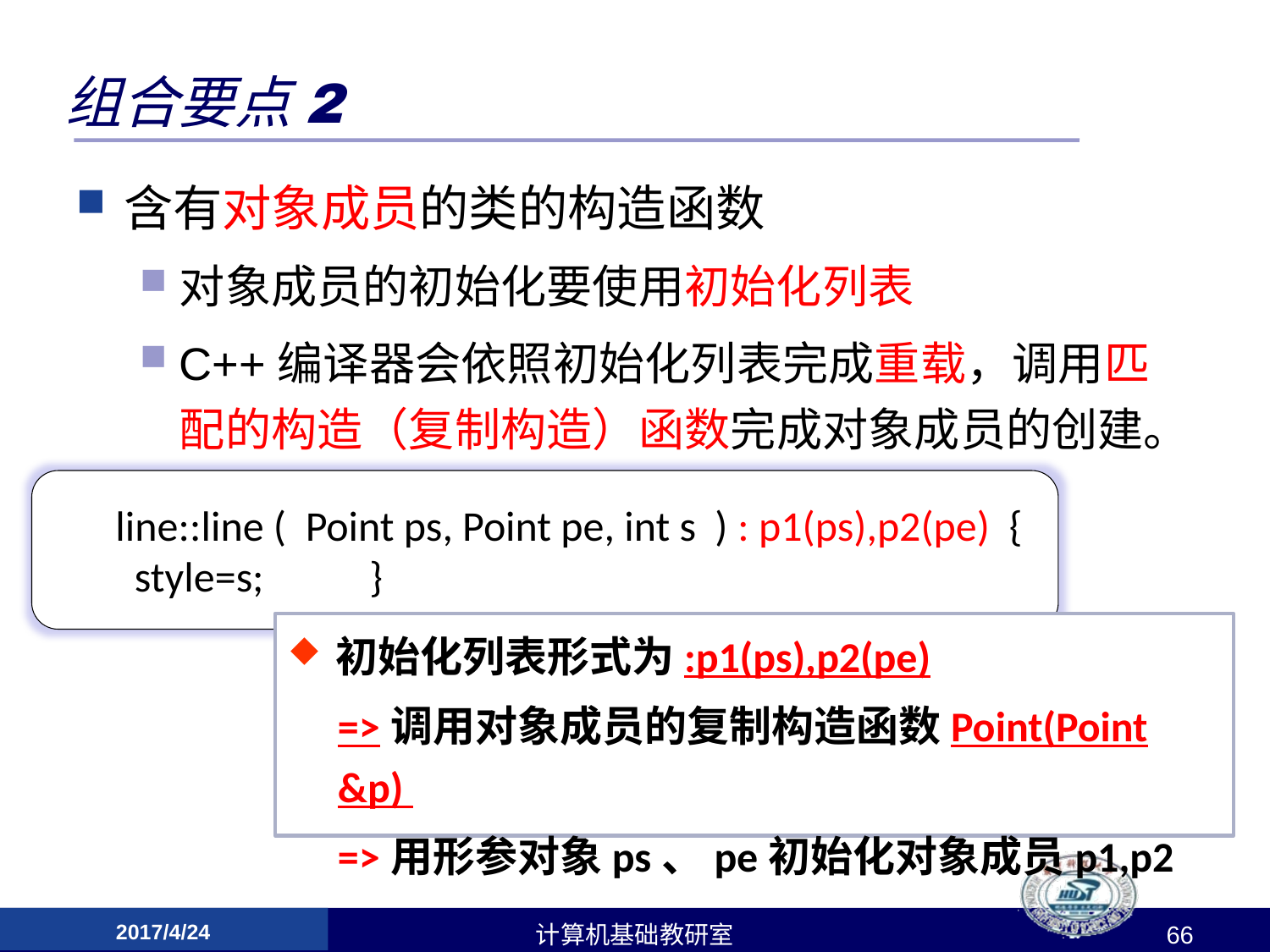

# 组合要点2
含有对象成员的类的构造函数
对象成员的初始化要使用初始化列表
C++编译器会依照初始化列表完成重载，调用匹配的构造（复制构造）函数完成对象成员的创建。
line::line (  Point ps, Point pe, int s  ) : p1(ps),p2(pe)  {    style=s; 	}
初始化列表形式为:p1(ps),p2(pe)
=>调用对象成员的复制构造函数Point(Point &p)
=>用形参对象ps、pe初始化对象成员p1,p2

2017/4/24
计算机基础教研室
66